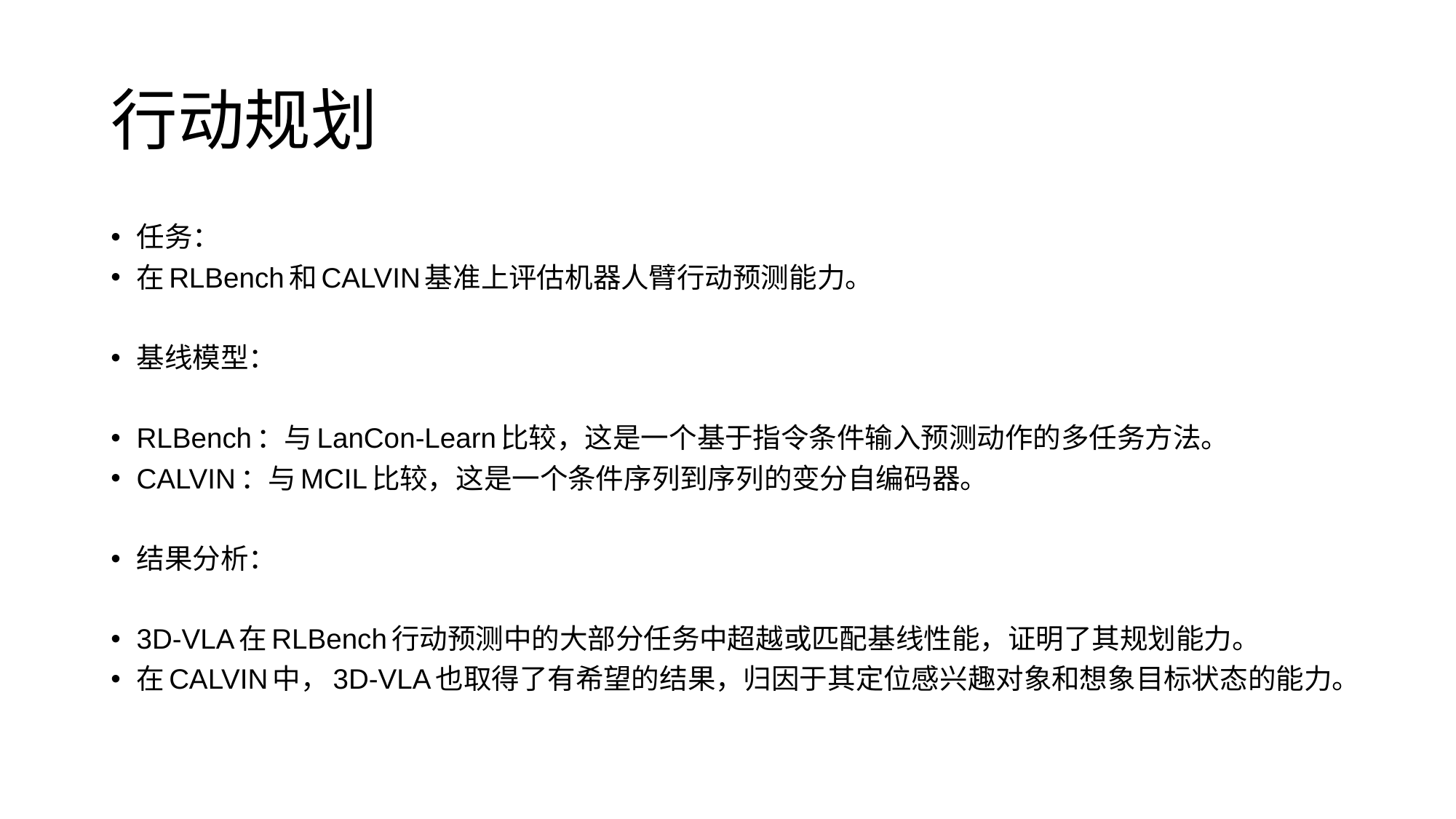

# 行动规划
任务：
在RLBench和CALVIN基准上评估机器人臂行动预测能力。

基线模型：

RLBench：与LanCon-Learn比较，这是一个基于指令条件输入预测动作的多任务方法。
CALVIN：与MCIL比较，这是一个条件序列到序列的变分自编码器。

结果分析：

3D-VLA在RLBench行动预测中的大部分任务中超越或匹配基线性能，证明了其规划能力。
在CALVIN中，3D-VLA也取得了有希望的结果，归因于其定位感兴趣对象和想象目标状态的能力。